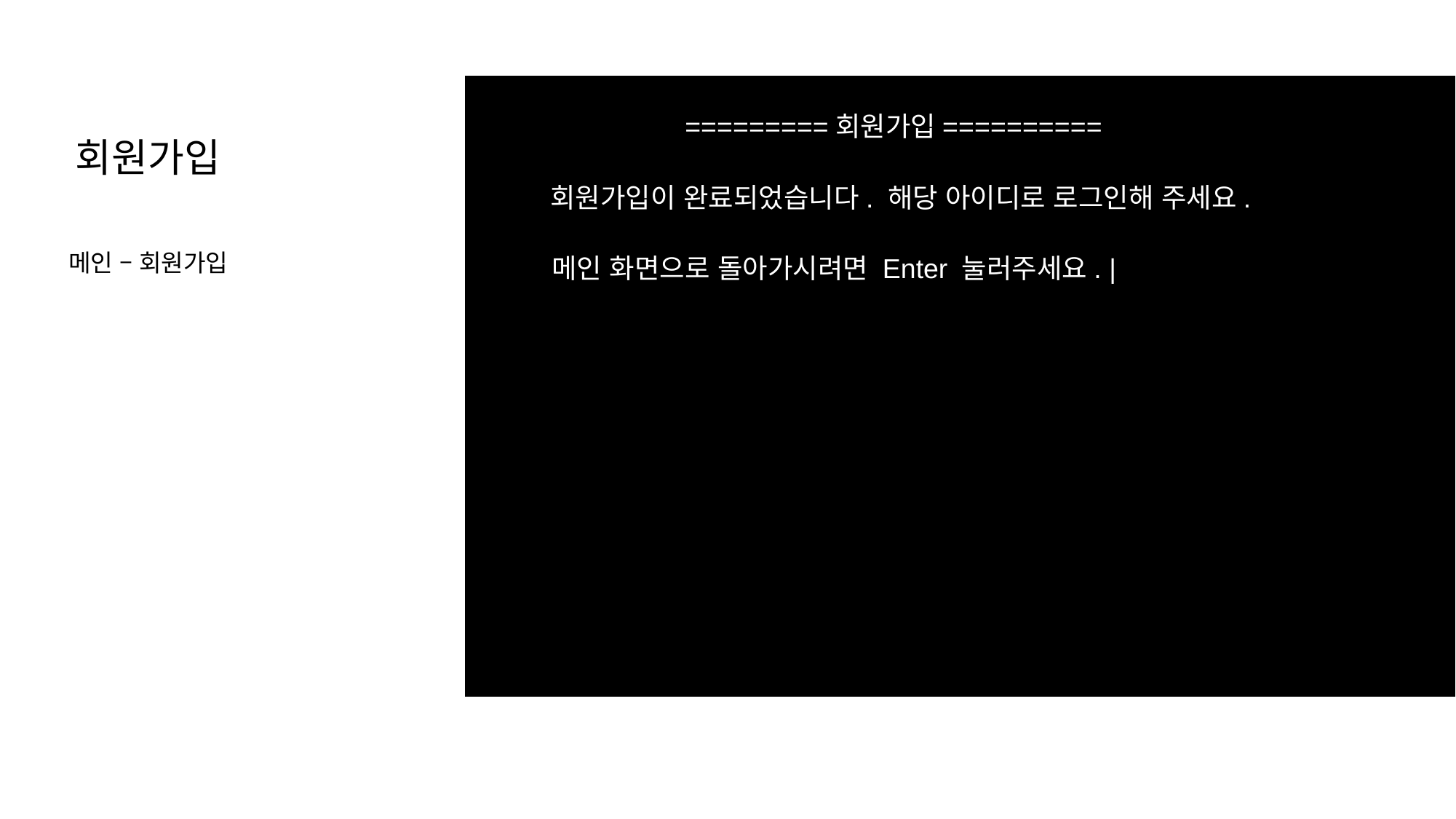

=========회원가입==========
회원가입
회원가입이 완료되었습니다. 해당 아이디로 로그인해 주세요.
메인 화면으로 돌아가시려면 Enter 눌러주세요. |
메인 – 회원가입